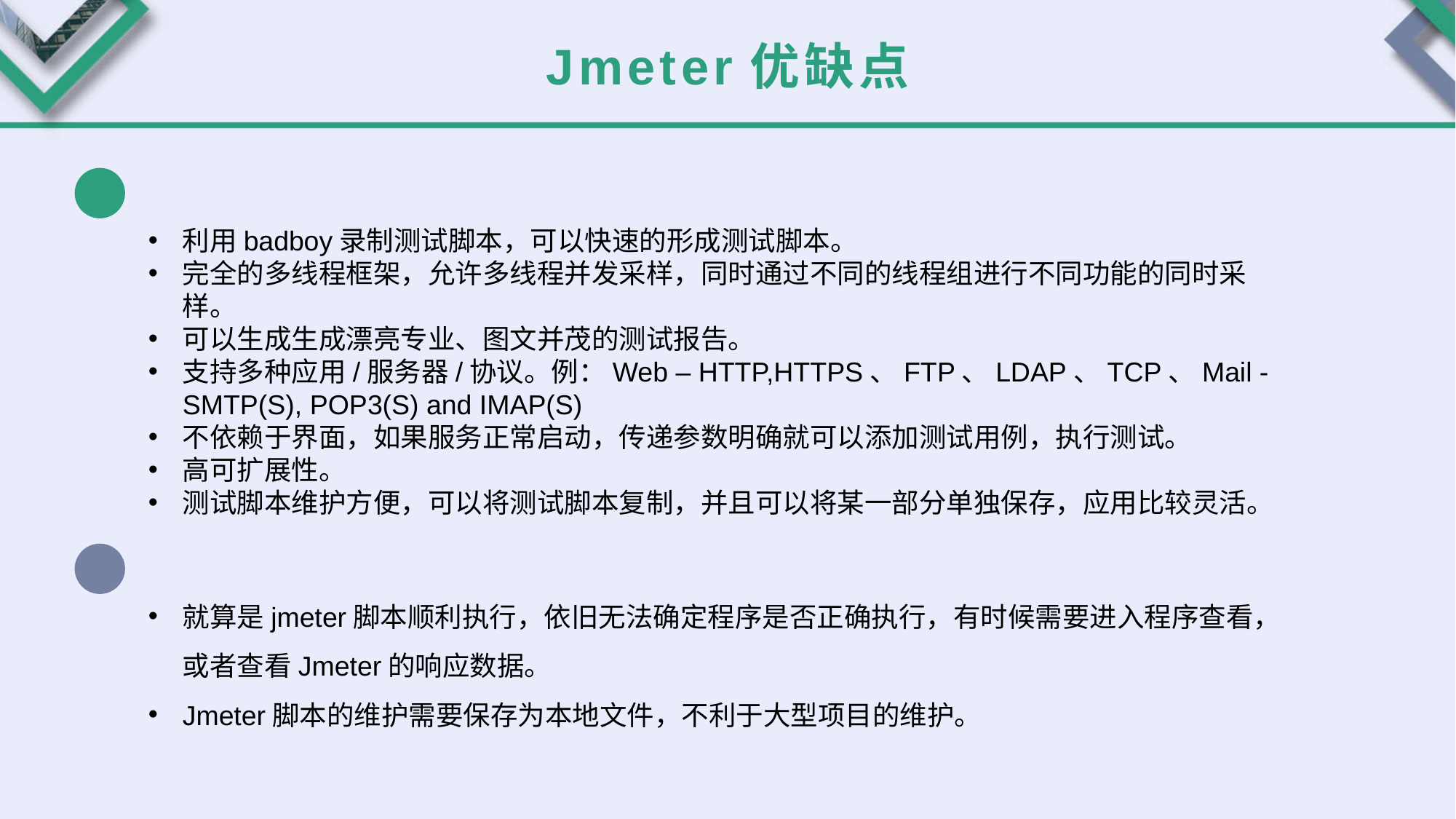

Jmeter优缺点

利用badboy录制测试脚本，可以快速的形成测试脚本。
完全的多线程框架，允许多线程并发采样，同时通过不同的线程组进行不同功能的同时采样。
可以生成生成漂亮专业、图文并茂的测试报告。
支持多种应用/服务器/协议。例：Web – HTTP,HTTPS、FTP、LDAP、TCP、Mail - SMTP(S), POP3(S) and IMAP(S)
不依赖于界面，如果服务正常启动，传递参数明确就可以添加测试用例，执行测试。
高可扩展性。
测试脚本维护方便，可以将测试脚本复制，并且可以将某一部分单独保存，应用比较灵活。

就算是jmeter脚本顺利执行，依旧无法确定程序是否正确执行，有时候需要进入程序查看，或者查看Jmeter的响应数据。
Jmeter脚本的维护需要保存为本地文件，不利于大型项目的维护。